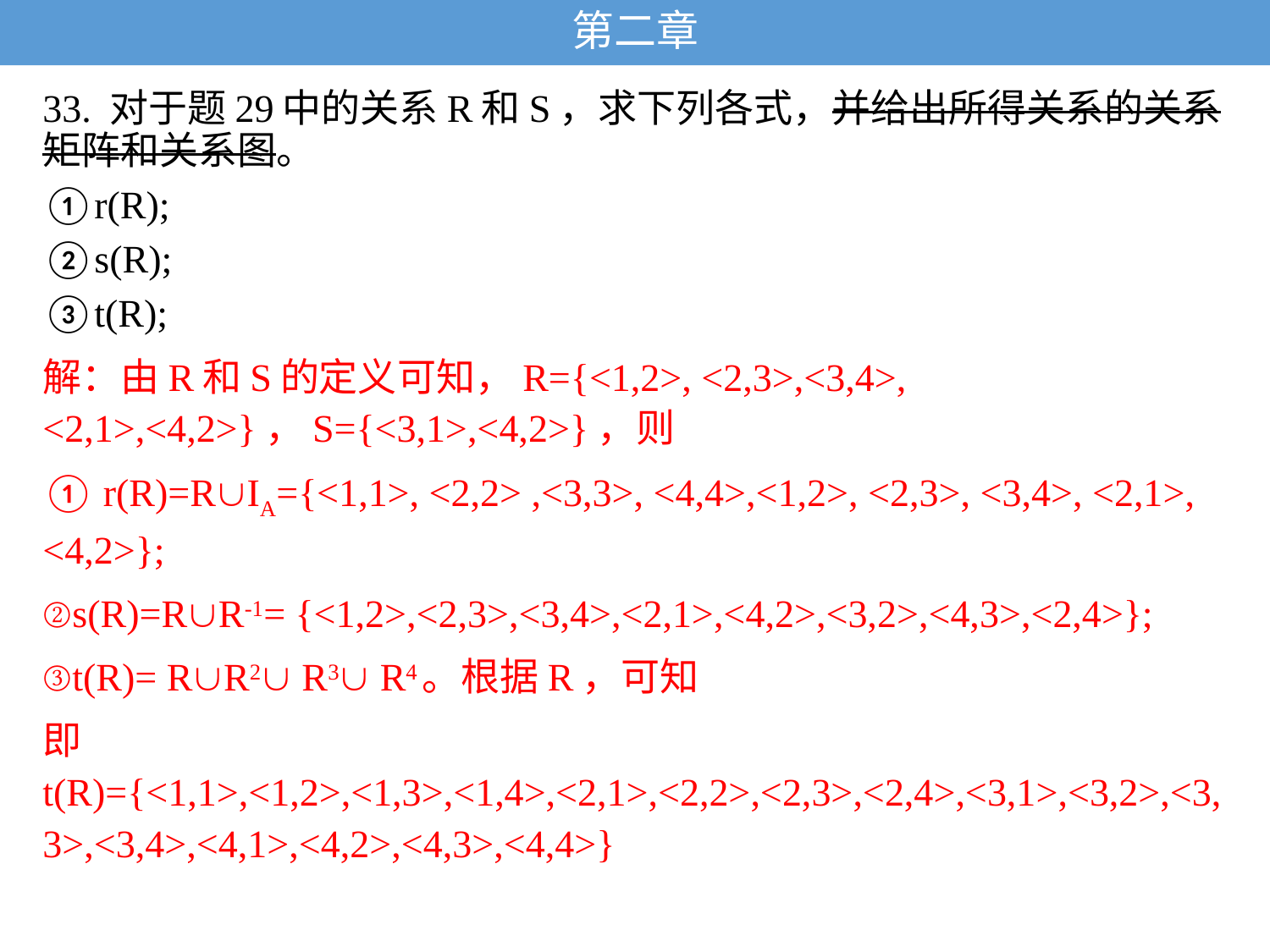

# 第二章
33. 对于题29中的关系R和S，求下列各式，并给出所得关系的关系矩阵和关系图。
①r(R);
②s(R);
③t(R);
解：由R和S的定义可知，R={<1,2>, <2,3>,<3,4>, <2,1>,<4,2>}，S={<3,1>,<4,2>}，则
① r(R)=R∪IA={<1,1>, <2,2> ,<3,3>, <4,4>,<1,2>, <2,3>, <3,4>, <2,1>, <4,2>};
②s(R)=R∪R-1= {<1,2>,<2,3>,<3,4>,<2,1>,<4,2>,<3,2>,<4,3>,<2,4>};
③t(R)= R∪R2∪ R3∪ R4。根据R，可知
即t(R)={<1,1>,<1,2>,<1,3>,<1,4>,<2,1>,<2,2>,<2,3>,<2,4>,<3,1>,<3,2>,<3,3>,<3,4>,<4,1>,<4,2>,<4,3>,<4,4>}